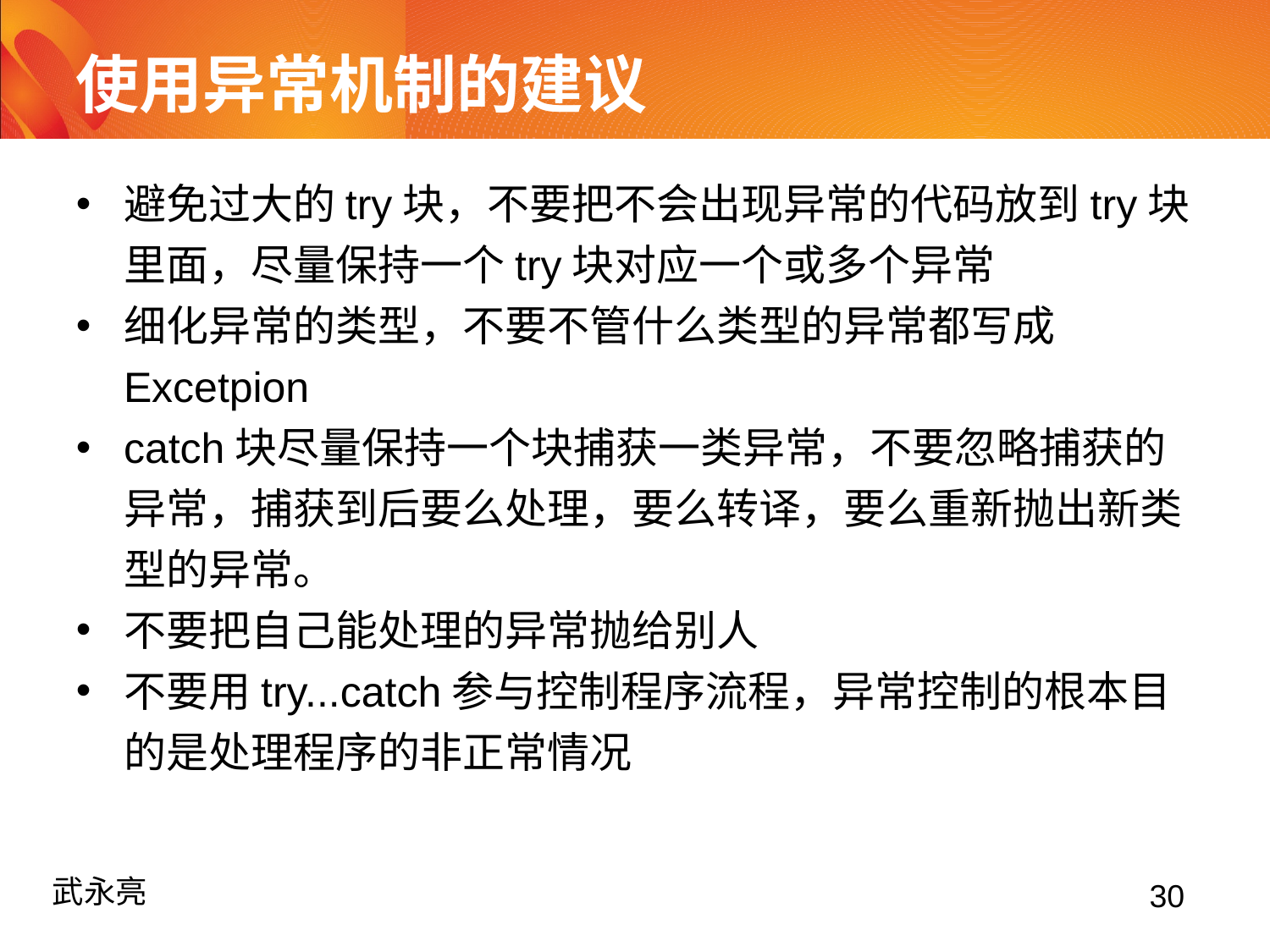

# 使用异常机制的建议
避免过大的try块，不要把不会出现异常的代码放到try块里面，尽量保持一个try块对应一个或多个异常
细化异常的类型，不要不管什么类型的异常都写成Excetpion
catch块尽量保持一个块捕获一类异常，不要忽略捕获的异常，捕获到后要么处理，要么转译，要么重新抛出新类型的异常。
不要把自己能处理的异常抛给别人
不要用try...catch参与控制程序流程，异常控制的根本目的是处理程序的非正常情况